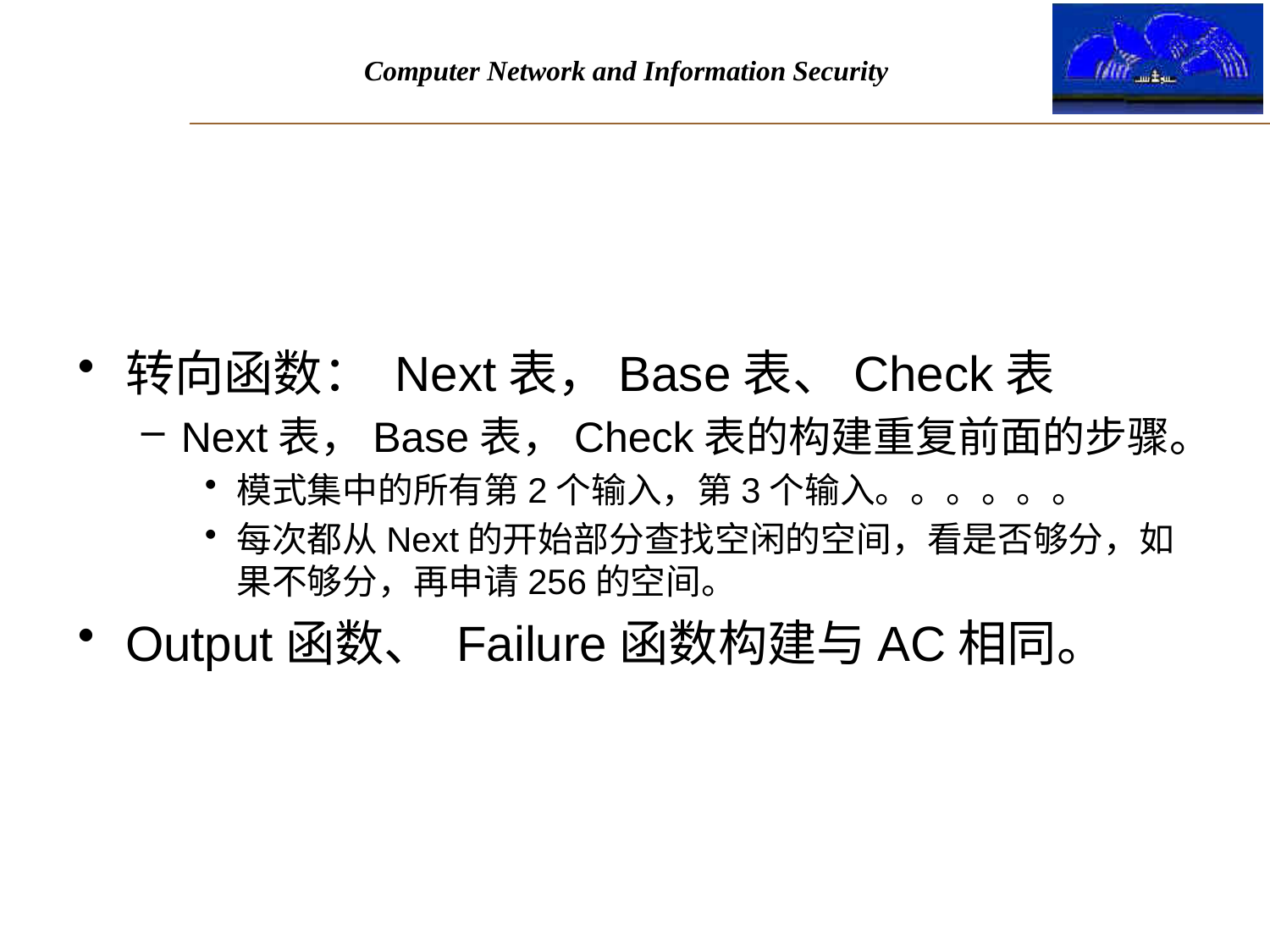

#
转向函数： Next表，Base表、Check表
Next表，Base表，Check表的构建重复前面的步骤。
模式集中的所有第2个输入，第3个输入。。。。。。
每次都从Next的开始部分查找空闲的空间，看是否够分，如果不够分，再申请256的空间。
Output函数、 Failure函数构建与AC相同。